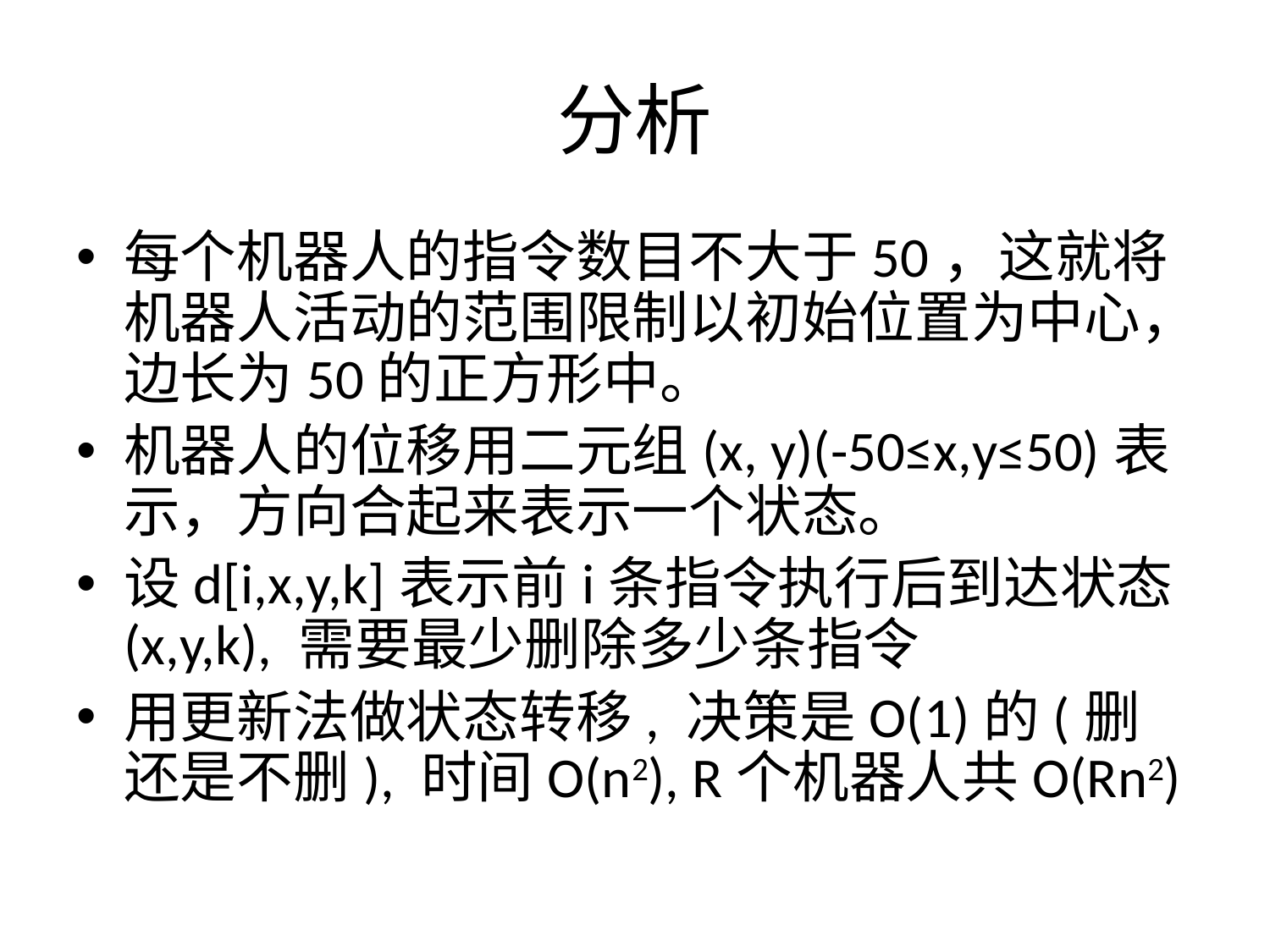

# 分析
每个机器人的指令数目不大于50，这就将机器人活动的范围限制以初始位置为中心，边长为50的正方形中。
机器人的位移用二元组(x, y)(-50≤x,y≤50)表示，方向合起来表示一个状态。
设d[i,x,y,k]表示前i条指令执行后到达状态(x,y,k), 需要最少删除多少条指令
用更新法做状态转移, 决策是O(1)的(删还是不删), 时间O(n2), R个机器人共O(Rn2)